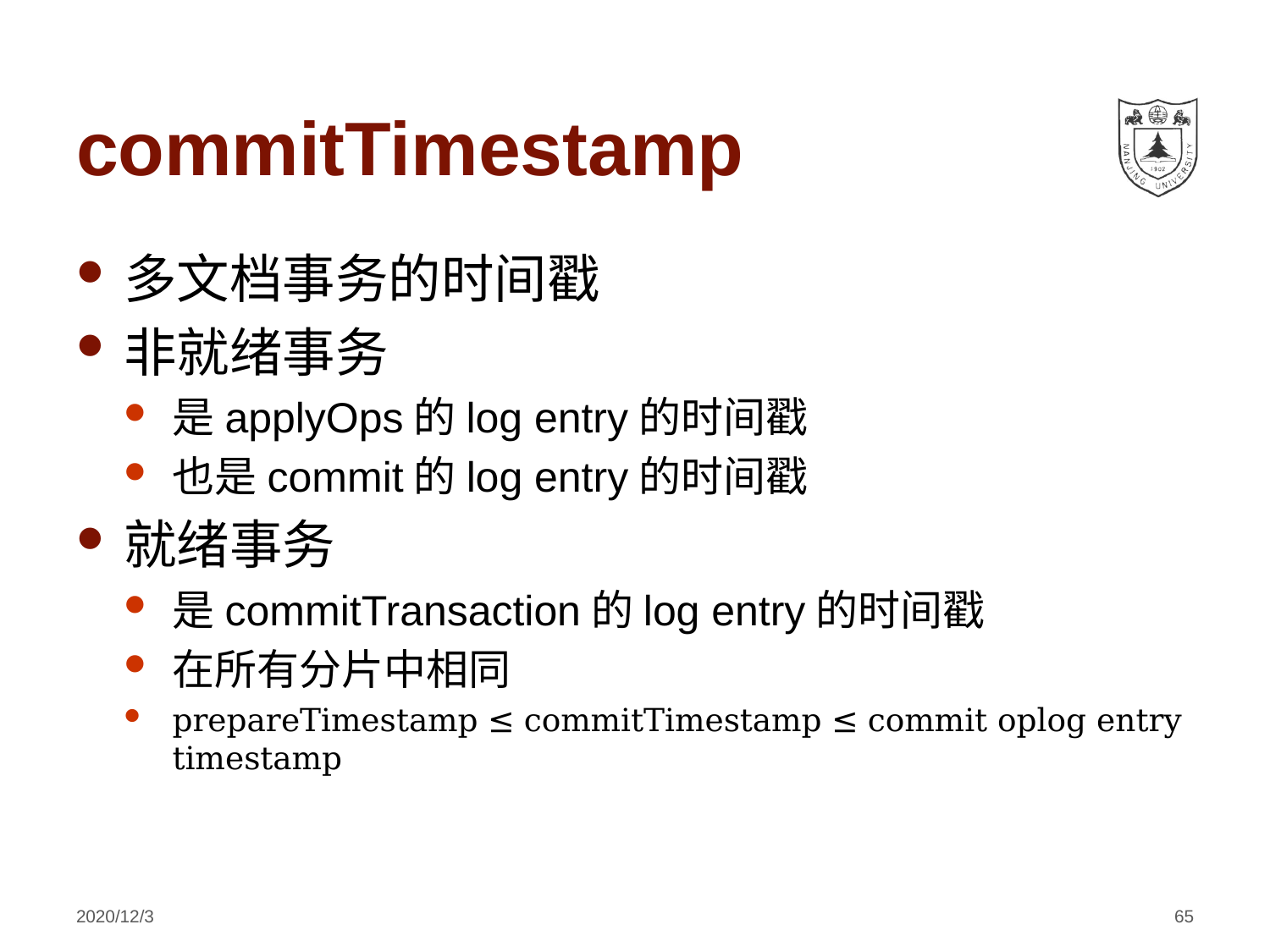

# commitTimestamp
多文档事务的时间戳
非就绪事务
是applyOps的log entry的时间戳
也是commit的log entry的时间戳
就绪事务
是commitTransaction的log entry的时间戳
在所有分片中相同
prepareTimestamp ≤ commitTimestamp ≤ commit oplog entry timestamp

2020/12/3

65